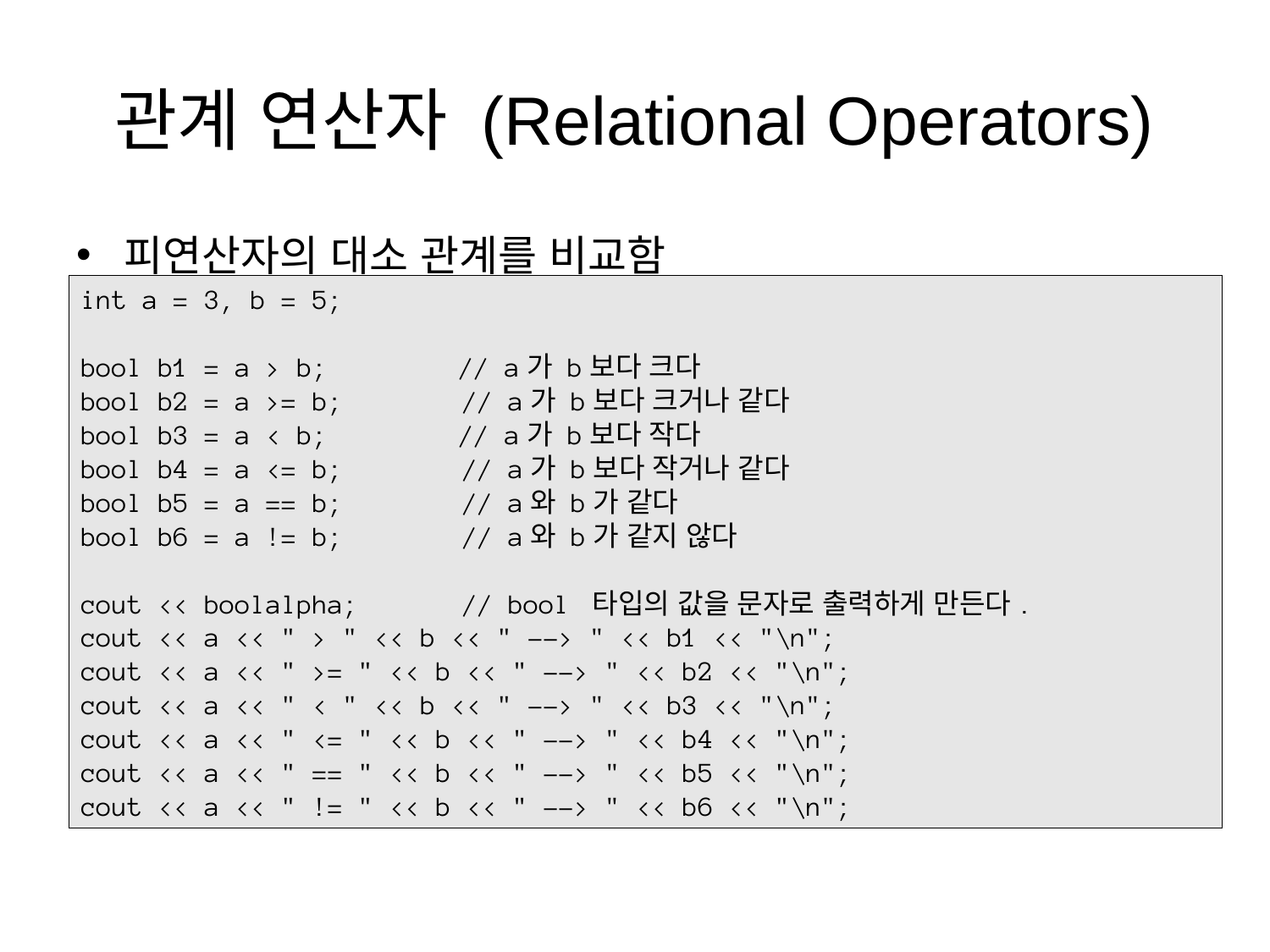

# 관계 연산자 (Relational Operators)
피연산자의 대소 관계를 비교함
int a = 3, b = 5;

bool b1 = a > b;	        // a가 b보다 크다
bool b2 = a >= b;	// a가 b보다 크거나 같다
bool b3 = a < b;	        // a가 b보다 작다
bool b4 = a <= b;	// a가 b보다 작거나 같다
bool b5 = a == b;	// a와 b가 같다
bool b6 = a != b;	// a와 b가 같지 않다

cout << boolalpha;	// bool 타입의 값을 문자로 출력하게 만든다.
cout << a << " > " << b << " --> " << b1 << "\n";
cout << a << " >= " << b << " --> " << b2 << "\n";
cout << a << " < " << b << " --> " << b3 << "\n";
cout << a << " <= " << b << " --> " << b4 << "\n";
cout << a << " == " << b << " --> " << b5 << "\n";
cout << a << " != " << b << " --> " << b6 << "\n";